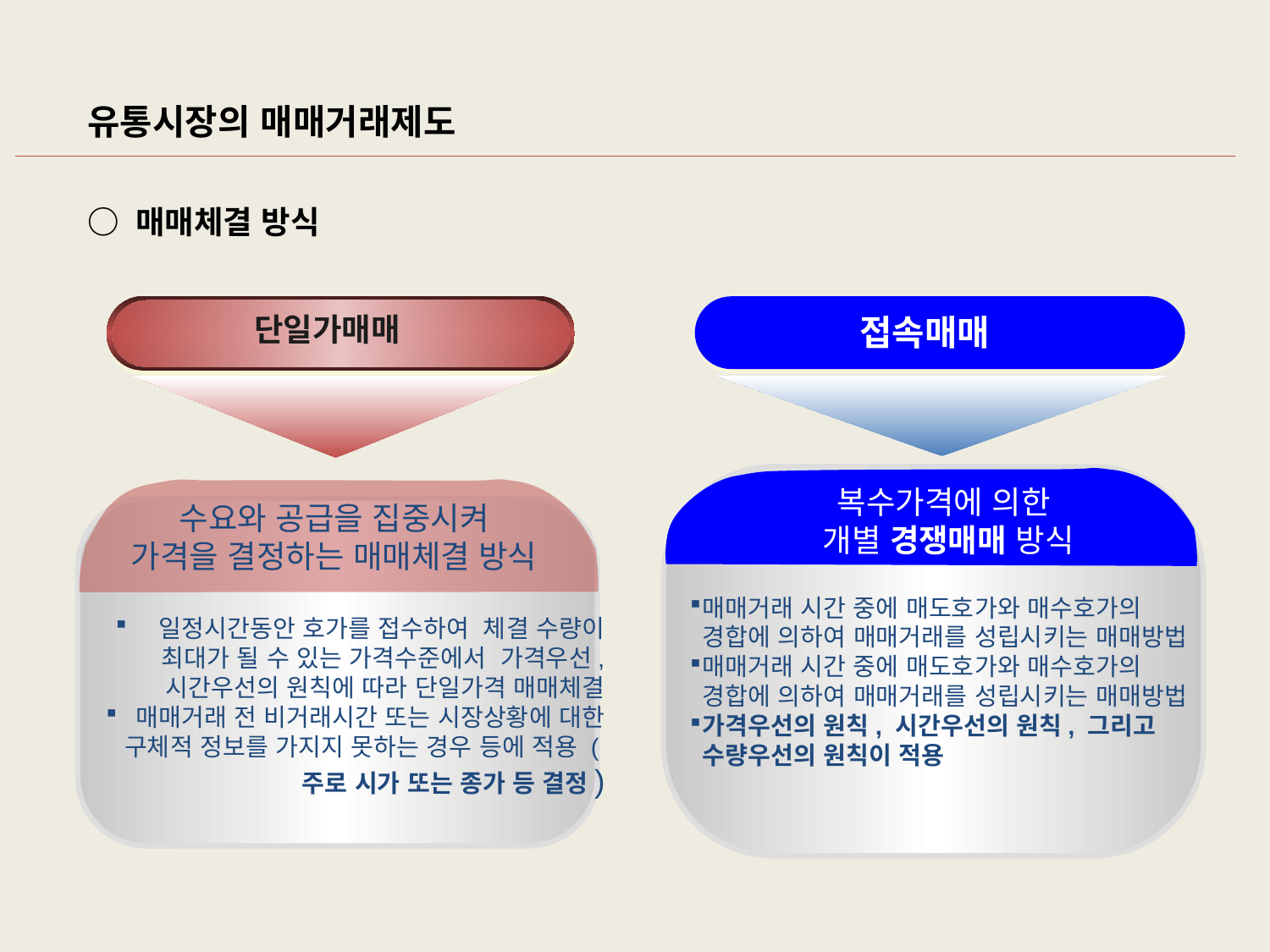

# 유통시장의 매매거래제도
○ 매매체결 방식

단일가매매
접속매매

복수가격에 의한
개별 경쟁매매 방식
수요와 공급을 집중시켜
가격을 결정하는 매매체결 방식
매매거래 시간 중에 매도호가와 매수호가의 경합에 의하여 매매거래를 성립시키는 매매방법
매매거래 시간 중에 매도호가와 매수호가의 경합에 의하여 매매거래를 성립시키는 매매방법
가격우선의 원칙, 시간우선의 원칙, 그리고 수량우선의 원칙이 적용
 일정시간동안 호가를 접수하여  체결 수량이 최대가 될 수 있는 가격수준에서  가격우선, 시간우선의 원칙에 따라 단일가격 매매체결
매매거래 전 비거래시간 또는 시장상황에 대한 구체적 정보를 가지지 못하는 경우 등에 적용 (주로 시가 또는 종가 등 결정)